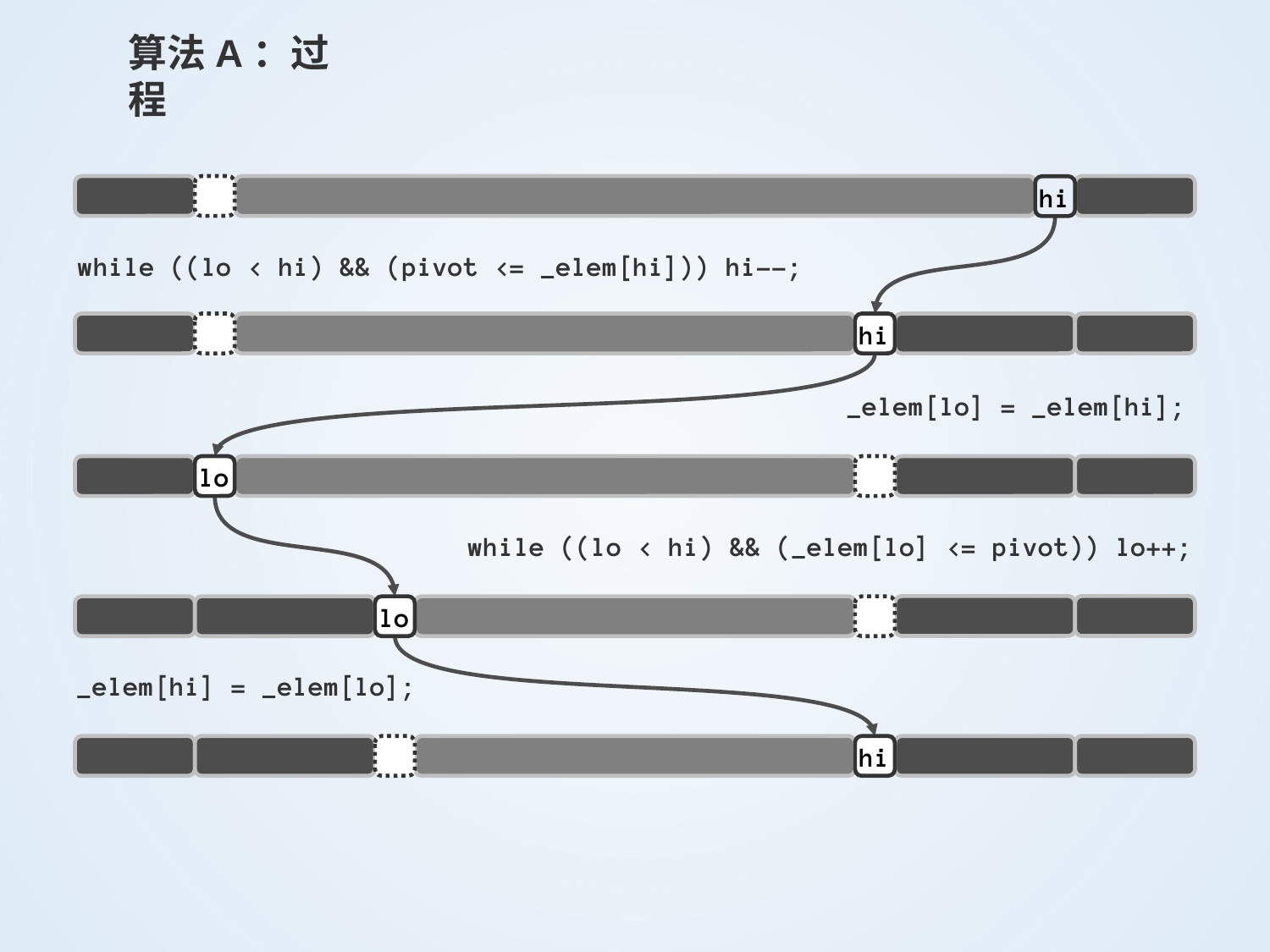

算法A：过程

hi
while ((lo < hi) && (pivot <= _elem[hi])) hi--;

hi

_elem[lo] = _elem[hi];

lo

while ((lo < hi) && (_elem[lo] <= pivot)) lo++;

lo

_elem[hi] = _elem[lo];

hi